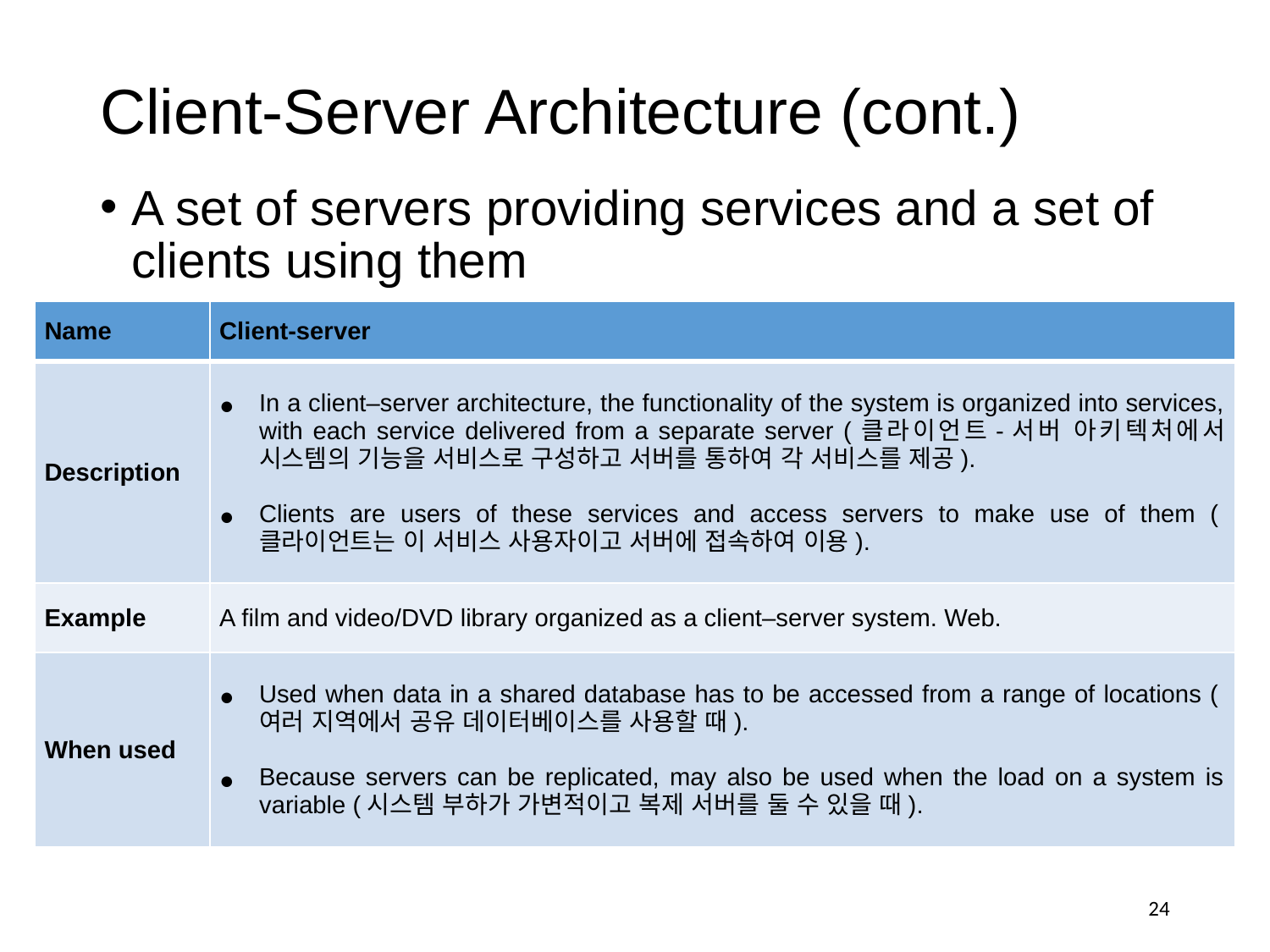

# Client-Server Architecture (cont.)
A set of servers providing services and a set of clients using them
| Name | Client-server |
| --- | --- |
| Description | In a client–server architecture, the functionality of the system is organized into services, with each service delivered from a separate server (클라이언트-서버 아키텍처에서 시스템의 기능을 서비스로 구성하고 서버를 통하여 각 서비스를 제공). Clients are users of these services and access servers to make use of them (클라이언트는 이 서비스 사용자이고 서버에 접속하여 이용). |
| Example | A film and video/DVD library organized as a client–server system. Web. |
| When used | Used when data in a shared database has to be accessed from a range of locations (여러 지역에서 공유 데이터베이스를 사용할 때). Because servers can be replicated, may also be used when the load on a system is variable (시스템 부하가 가변적이고 복제 서버를 둘 수 있을 때). |
24